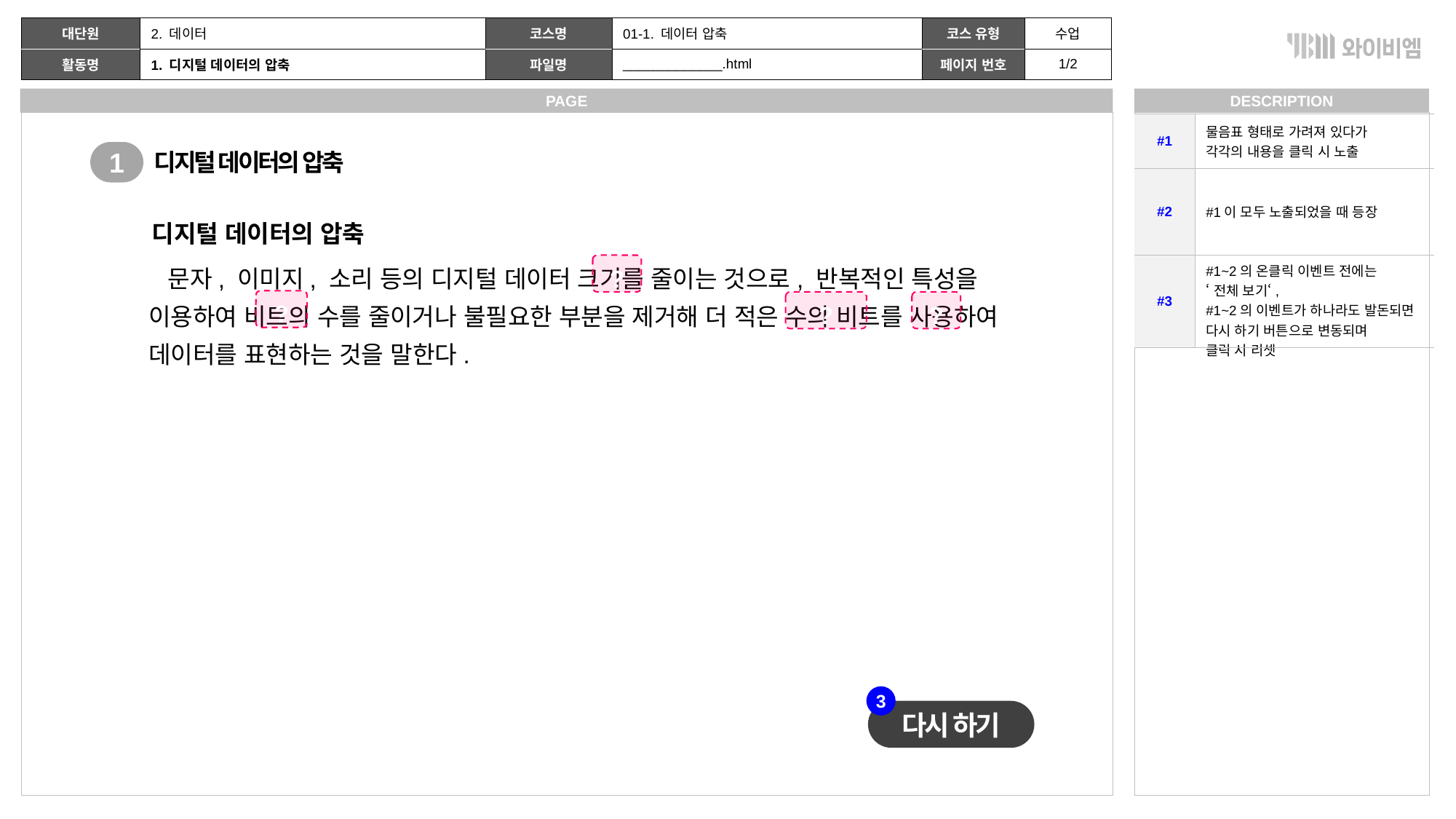

|  | 2. 데이터 |  | 01-1. 데이터 압축 |  | 수업 |
| --- | --- | --- | --- | --- | --- |
|  | 1. 디지털 데이터의 압축 |  | \_\_\_\_\_\_\_\_\_\_\_\_\_.html |  | 1/2 |
| #1 | 물음표 형태로 가려져 있다가 각각의 내용을 클릭 시 노출 |
| --- | --- |
| #2 | #1이 모두 노출되었을 때 등장 |
| #3 | #1~2의 온클릭 이벤트 전에는 ‘전체 보기‘, #1~2의 이벤트가 하나라도 발돈되면 다시 하기 버튼으로 변동되며 클릭 시 리셋 |
1
디지털 데이터의 압축
디지털 데이터의 압축
  문자, 이미지, 소리 등의 디지털 데이터 크기를 줄이는 것으로, 반복적인 특성을 이용하여 비트의 수를 줄이거나 불필요한 부분을 제거해 더 적은 수의 비트를 사용하여 데이터를 표현하는 것을 말한다.
?
?
?
?
3
다시 하기